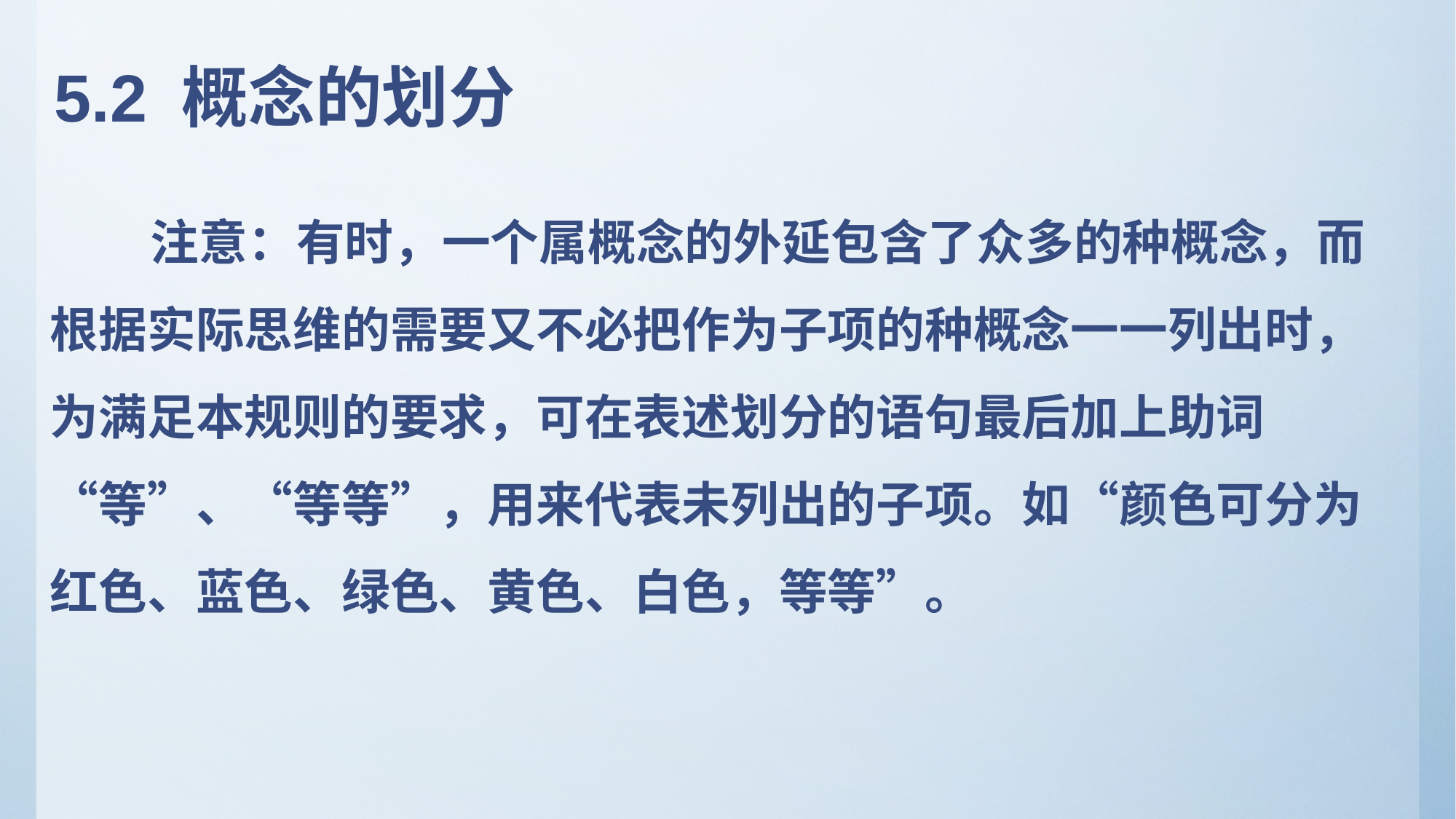

# 5.2 概念的划分
        注意：有时，一个属概念的外延包含了众多的种概念，而根据实际思维的需要又不必把作为子项的种概念一一列出时，为满足本规则的要求，可在表述划分的语句最后加上助词“等”、“等等”，用来代表未列出的子项。如“颜色可分为红色、蓝色、绿色、黄色、白色，等等”。